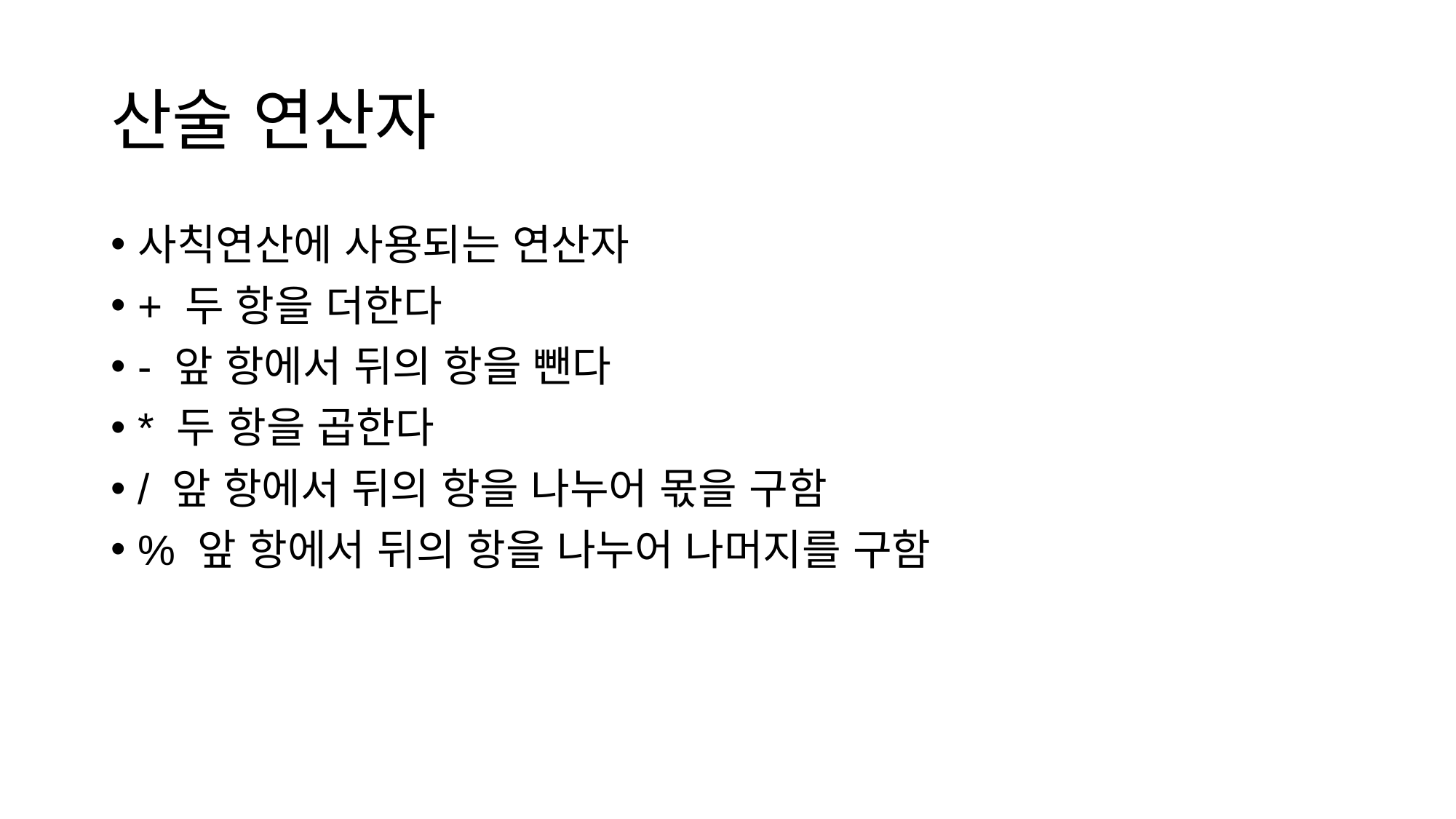

# 산술 연산자
사칙연산에 사용되는 연산자
+ 두 항을 더한다
- 앞 항에서 뒤의 항을 뺀다
* 두 항을 곱한다
/ 앞 항에서 뒤의 항을 나누어 몫을 구함
% 앞 항에서 뒤의 항을 나누어 나머지를 구함